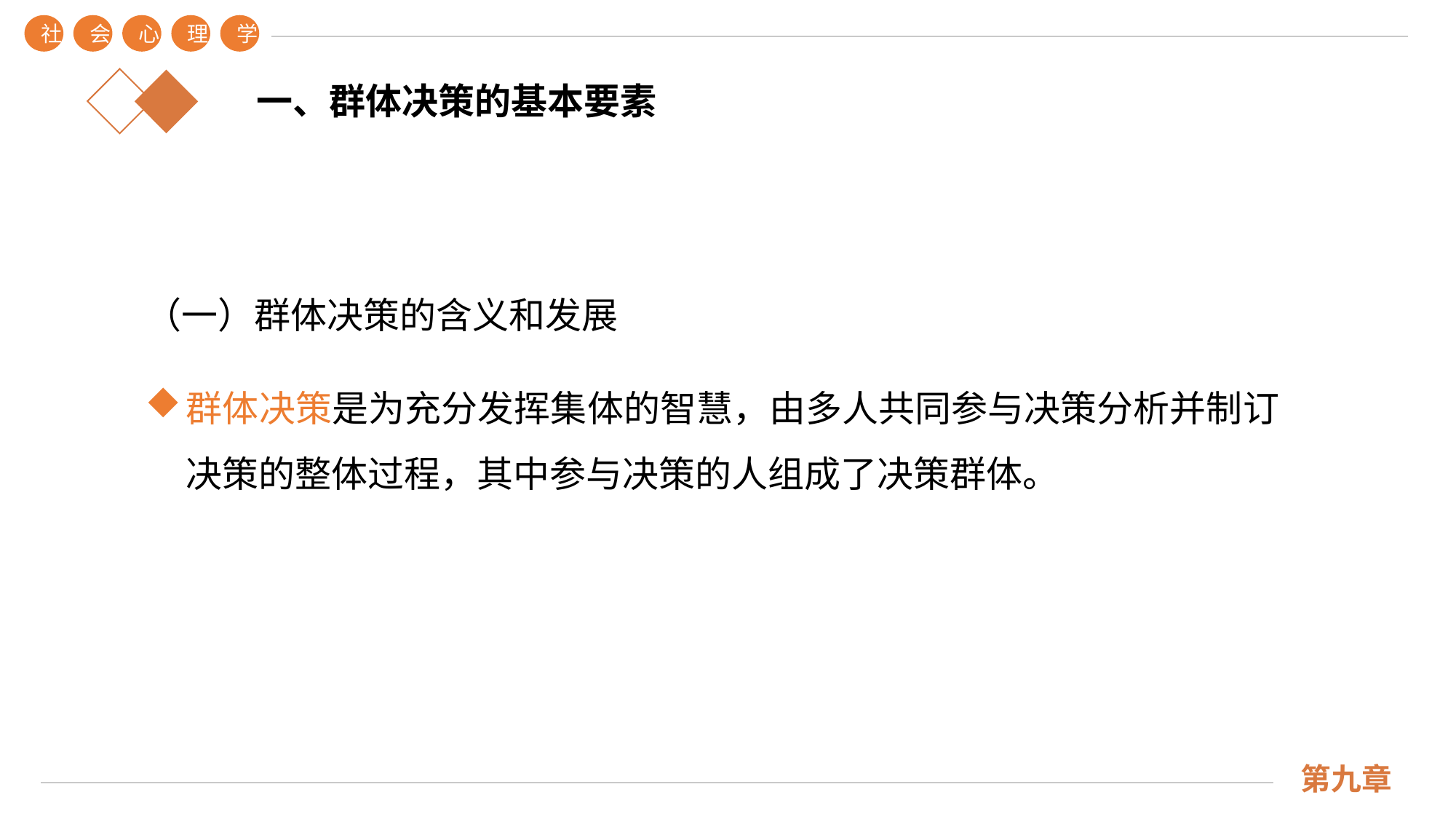

社
会
心
理
学
第九章

一、群体决策的基本要素
（一）群体决策的含义和发展
群体决策是为充分发挥集体的智慧，由多人共同参与决策分析并制订决策的整体过程，其中参与决策的人组成了决策群体。